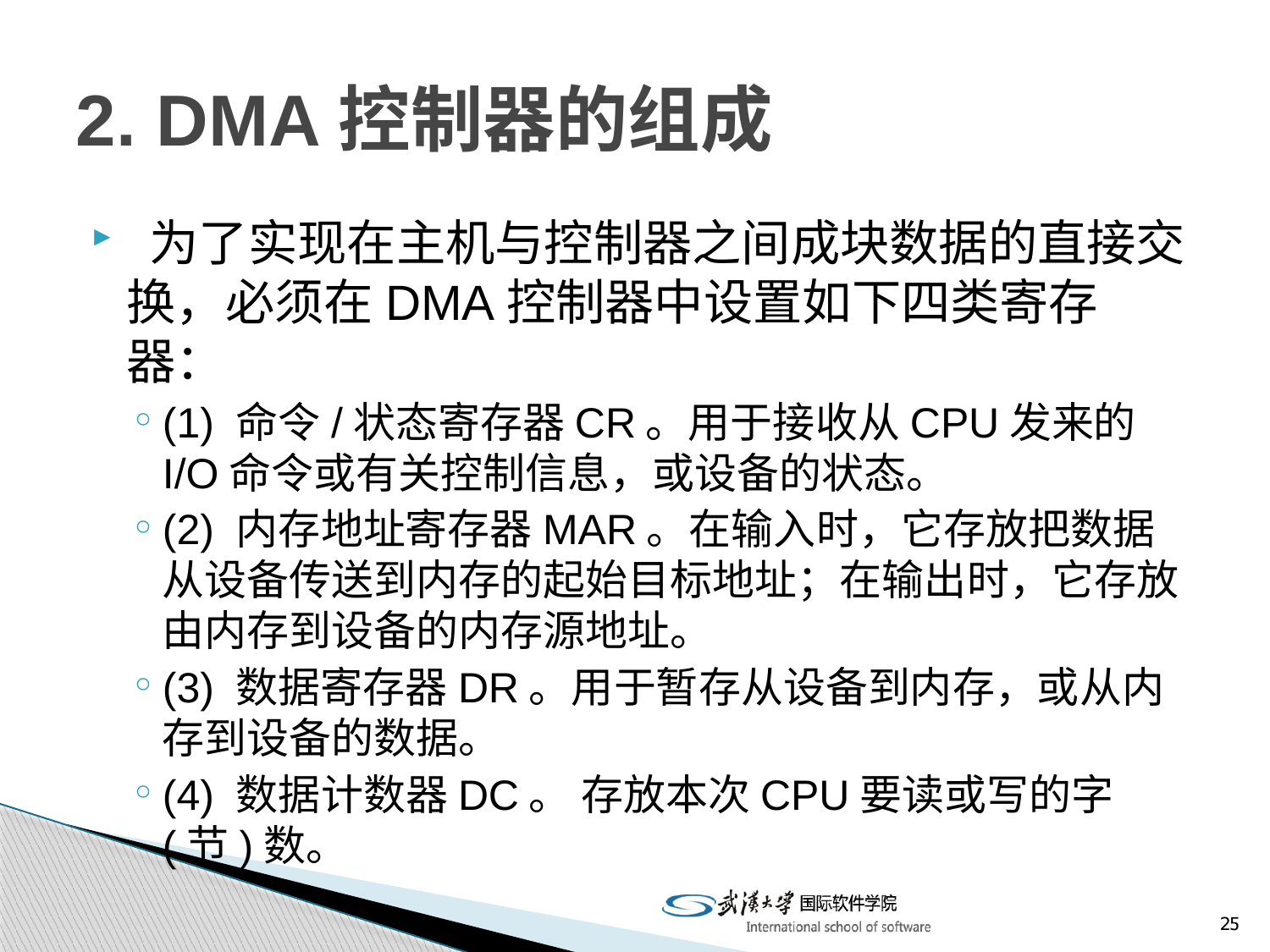

# 2. DMA控制器的组成
 为了实现在主机与控制器之间成块数据的直接交换，必须在DMA控制器中设置如下四类寄存器：
(1) 命令/状态寄存器CR。用于接收从CPU发来的I/O命令或有关控制信息，或设备的状态。
(2) 内存地址寄存器MAR。在输入时，它存放把数据从设备传送到内存的起始目标地址；在输出时，它存放由内存到设备的内存源地址。
(3) 数据寄存器DR。用于暂存从设备到内存，或从内存到设备的数据。
(4) 数据计数器DC。 存放本次CPU要读或写的字(节)数。
25